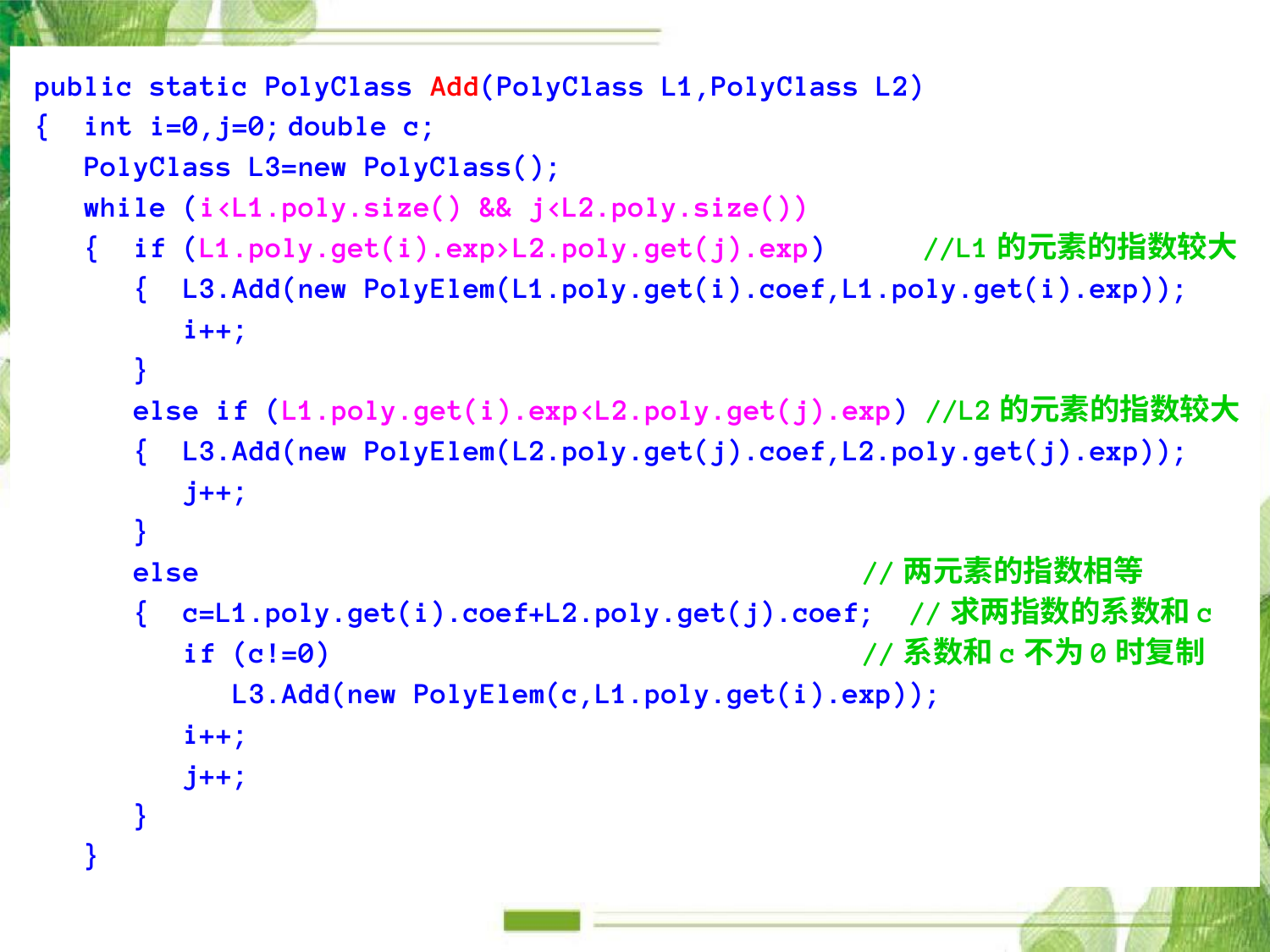

public static PolyClass Add(PolyClass L1,PolyClass L2)
{  int i=0,j=0;	double c;
   PolyClass L3=new PolyClass();
   while (i<L1.poly.size() && j<L2.poly.size())
   {  if (L1.poly.get(i).exp>L2.poly.get(j).exp)	//L1的元素的指数较大
      {  L3.Add(new PolyElem(L1.poly.get(i).coef,L1.poly.get(i).exp));
         i++;
      }
      else if (L1.poly.get(i).exp<L2.poly.get(j).exp) //L2的元素的指数较大
      {  L3.Add(new PolyElem(L2.poly.get(j).coef,L2.poly.get(j).exp));
         j++;
      }
      else					    //两元素的指数相等
      {  c=L1.poly.get(i).coef+L2.poly.get(j).coef;  //求两指数的系数和c
         if (c!=0)				    //系数和c不为0时复制
            L3.Add(new PolyElem(c,L1.poly.get(i).exp));
         i++;
         j++;
      }
   }